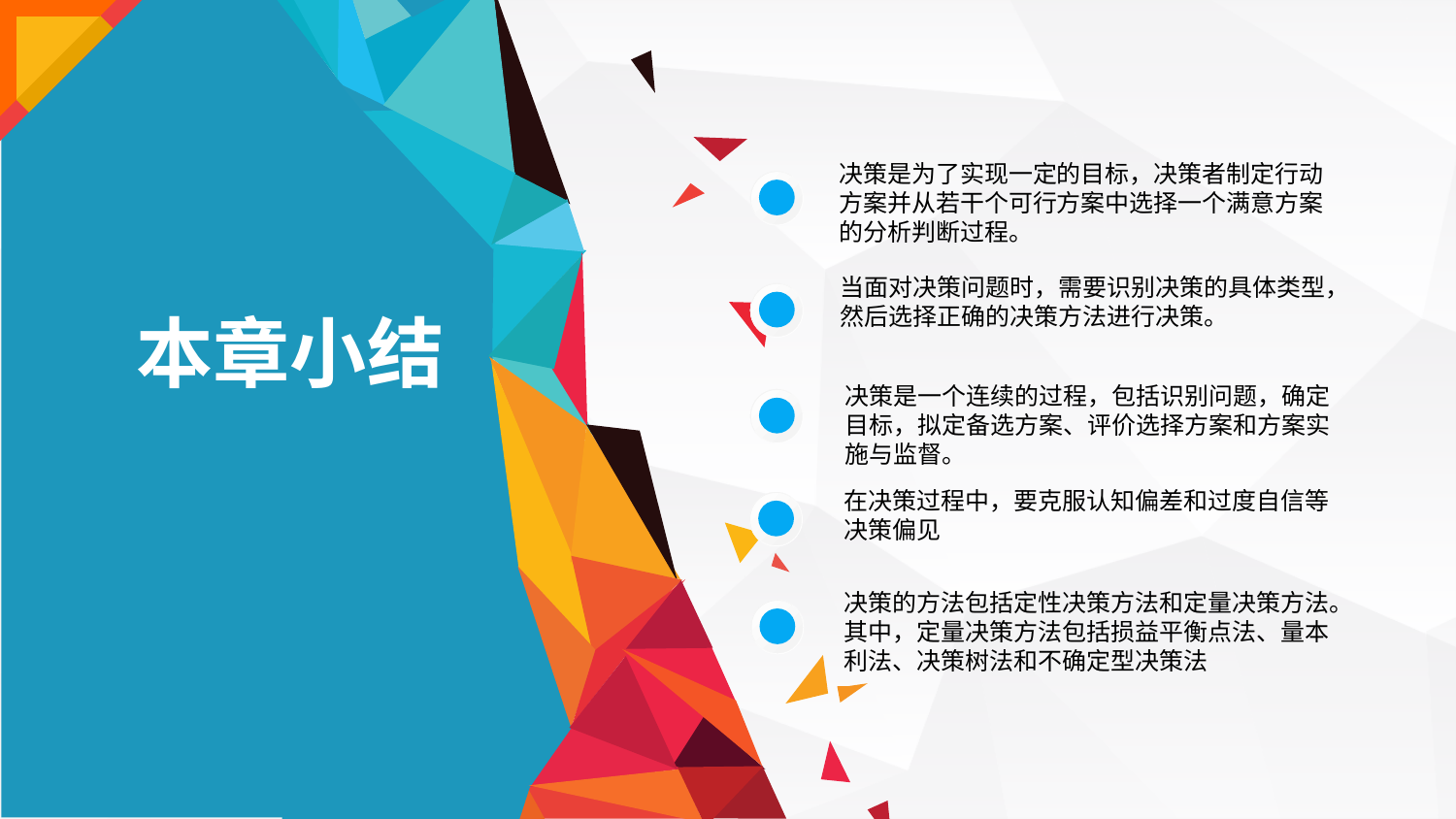

决策是为了实现一定的目标，决策者制定行动方案并从若干个可行方案中选择一个满意方案的分析判断过程。

当面对决策问题时，需要识别决策的具体类型，然后选择正确的决策方法进行决策。

本章小结

决策是一个连续的过程，包括识别问题，确定目标，拟定备选方案、评价选择方案和方案实施与监督。

在决策过程中，要克服认知偏差和过度自信等决策偏见

决策的方法包括定性决策方法和定量决策方法。其中，定量决策方法包括损益平衡点法、量本利法、决策树法和不确定型决策法